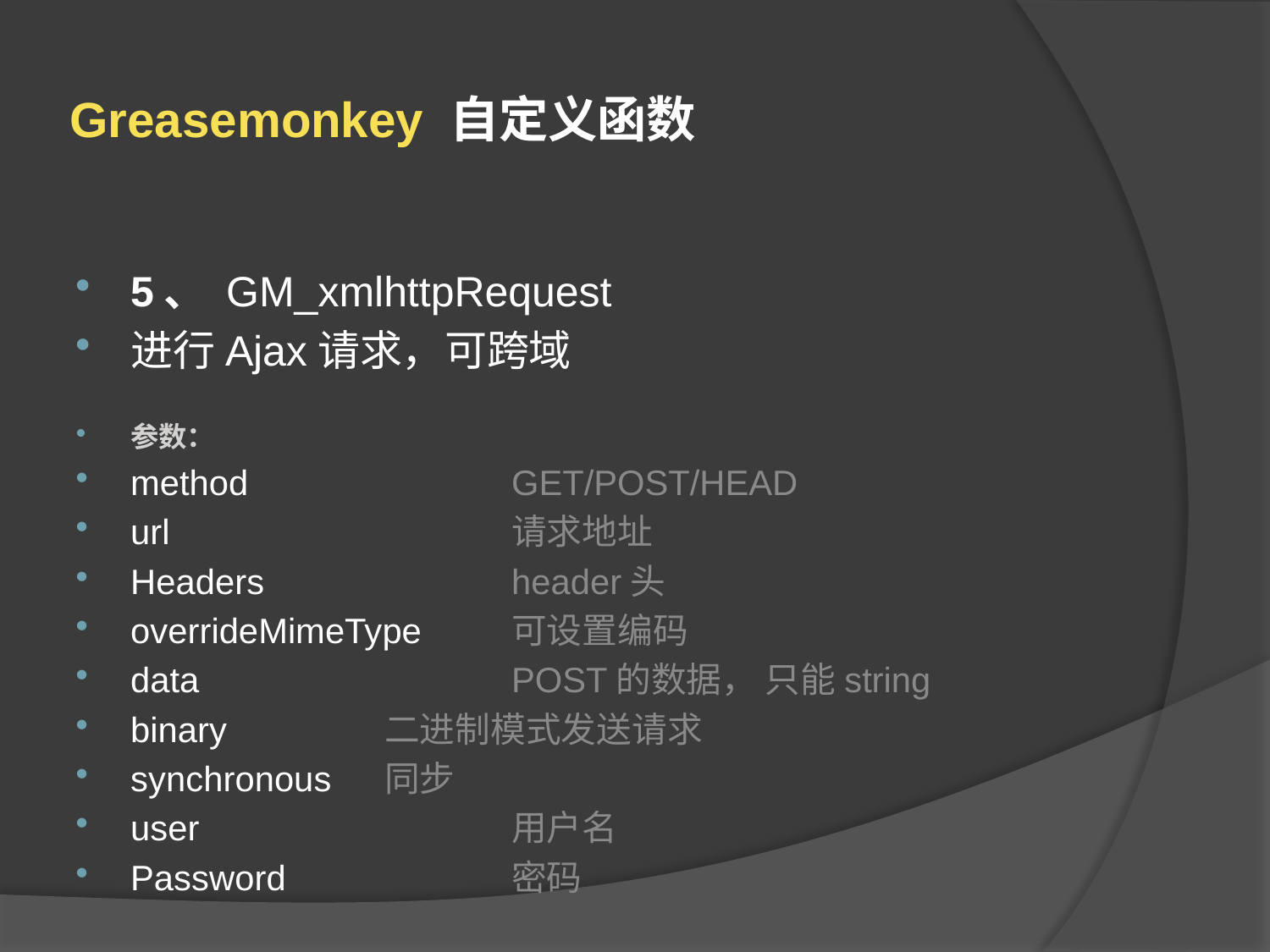

# Greasemonkey 自定义函数
5、 GM_xmlhttpRequest
进行Ajax请求，可跨域

参数：
method   		GET/POST/HEAD
url  			请求地址
Headers  		header头
overrideMimeType 	可设置编码
data			POST的数据， 只能string
binary 		二进制模式发送请求
synchronous	同步
user			用户名
Password		密码